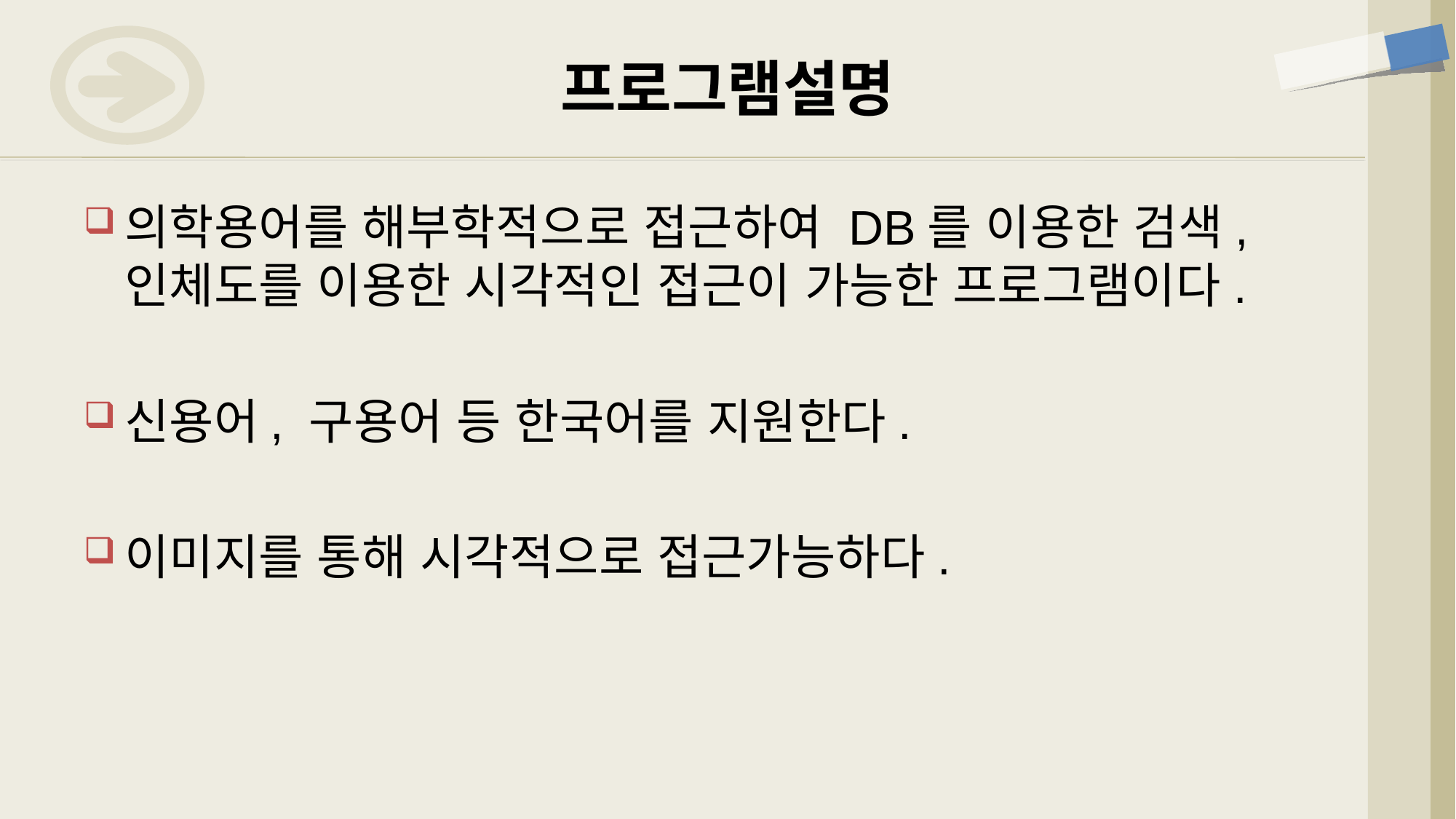

# 프로그램설명
의학용어를 해부학적으로 접근하여 DB를 이용한 검색, 인체도를 이용한 시각적인 접근이 가능한 프로그램이다.

신용어, 구용어 등 한국어를 지원한다.

이미지를 통해 시각적으로 접근가능하다.